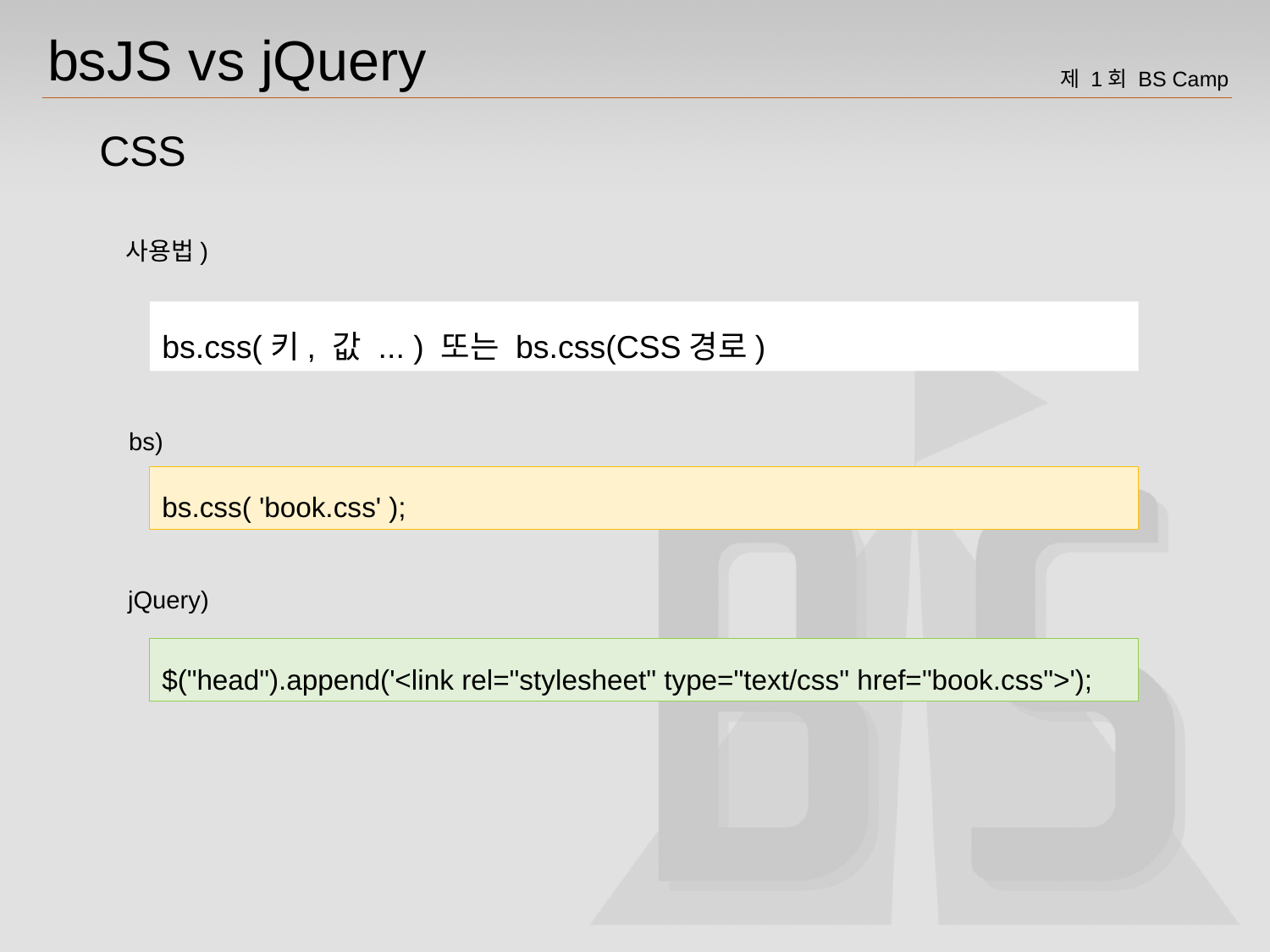

bsJS vs jQuery
CSS
사용법)
bs.css(키, 값 ... ) 또는 bs.css(CSS경로)
bs)
bs.css( 'book.css' );
jQuery)
$("head").append('<link rel="stylesheet" type="text/css" href="book.css">');